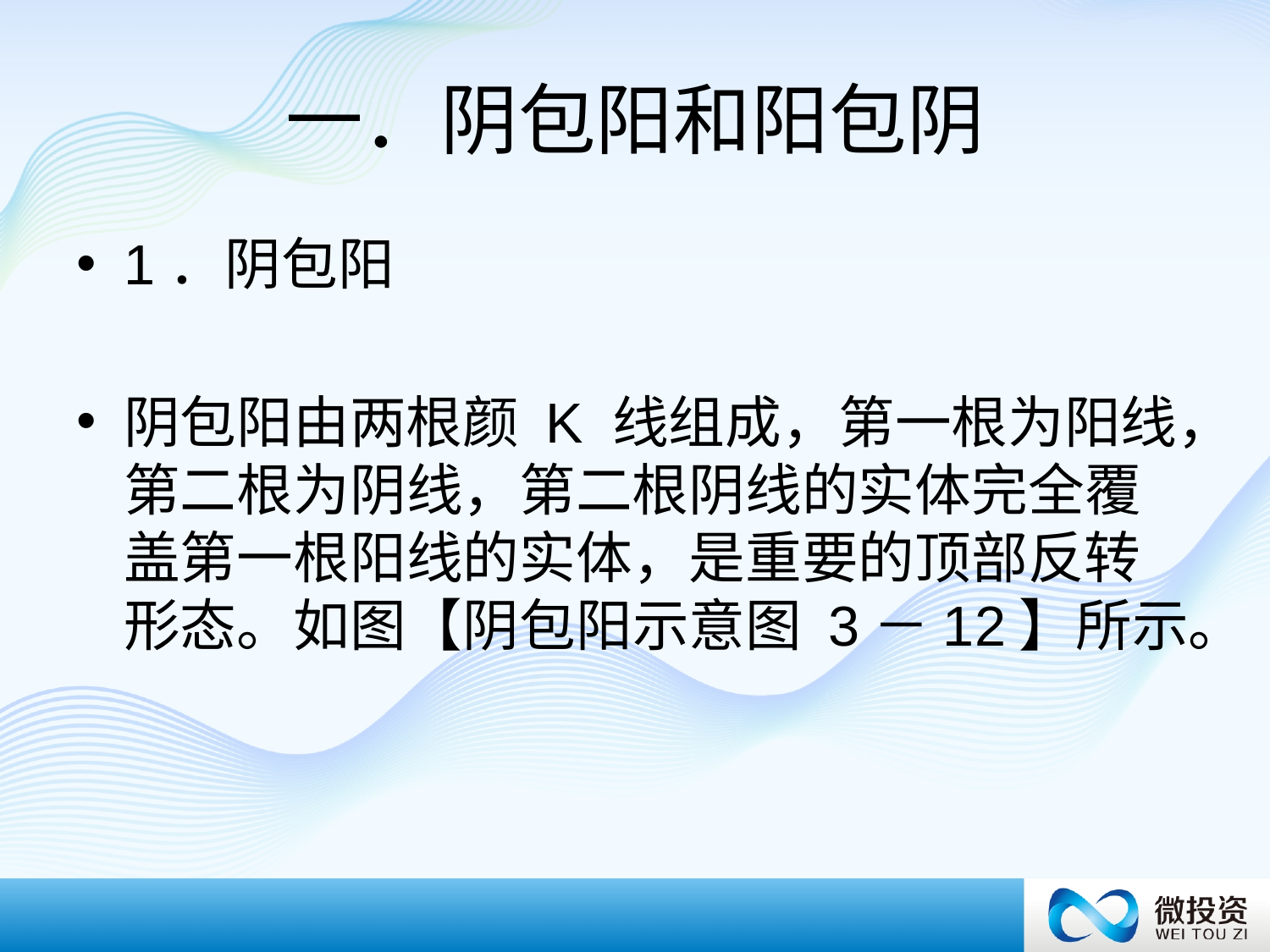

# 一．阴包阳和阳包阴
1．阴包阳

阴包阳由两根颜 K 线组成，第一根为阳线，第二根为阴线，第二根阴线的实体完全覆盖第一根阳线的实体，是重要的顶部反转形态。如图【阴包阳示意图 3－12】所示。